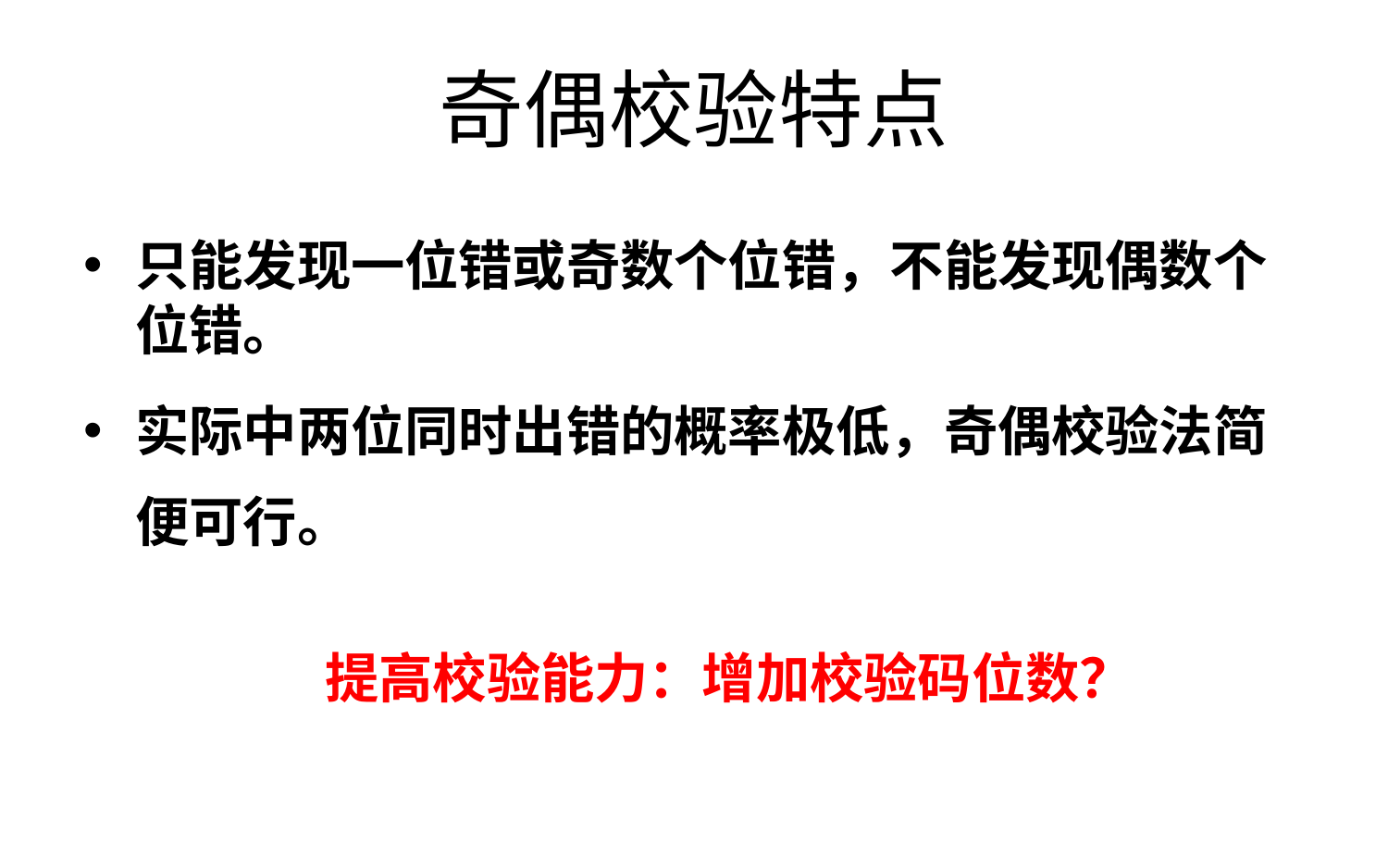

# 奇偶校验特点
只能发现一位错或奇数个位错，不能发现偶数个位错。
实际中两位同时出错的概率极低，奇偶校验法简便可行。

提高校验能力：增加校验码位数？